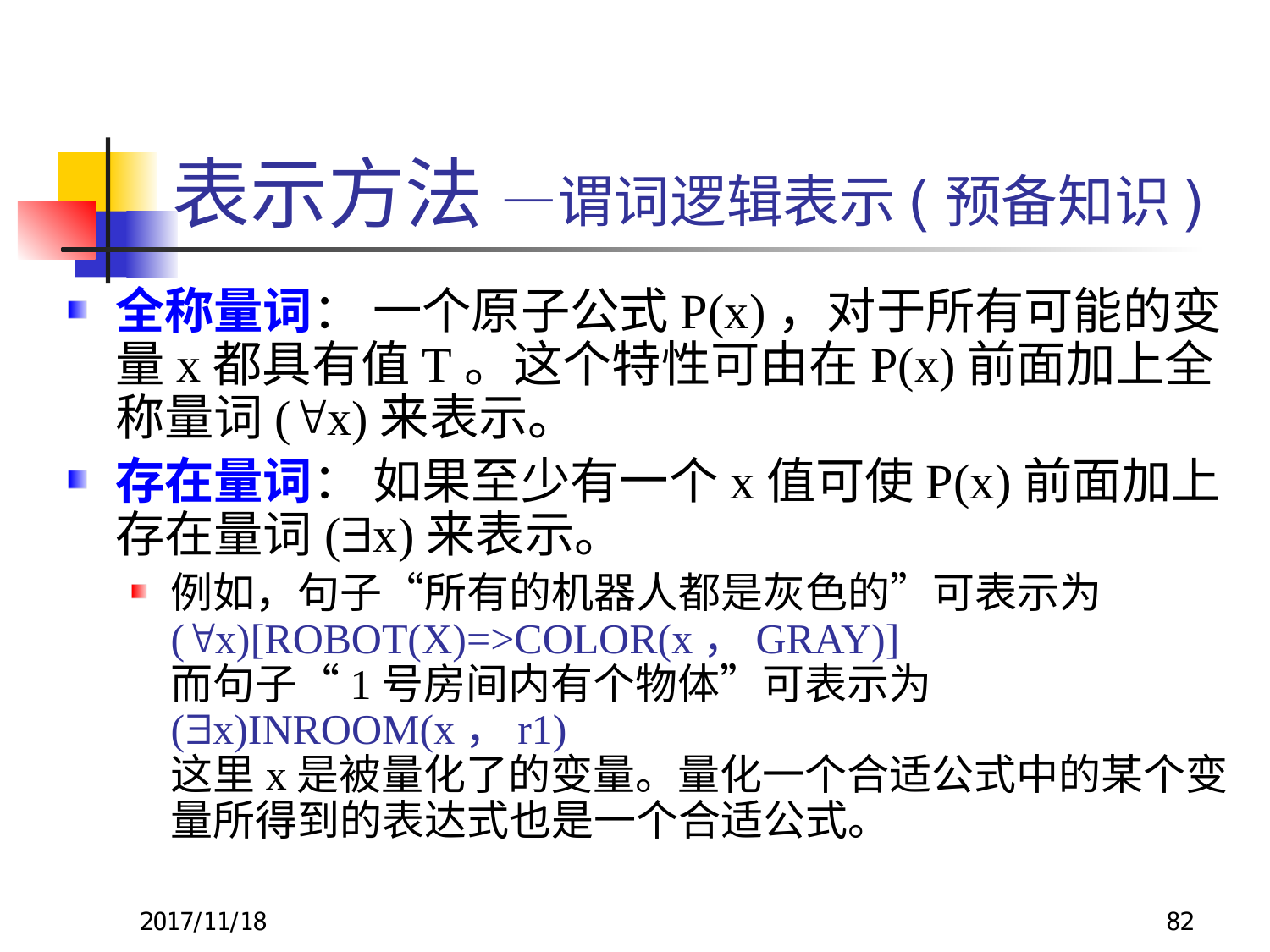

# 表示方法 —谓词逻辑表示(预备知识)
全称量词： 一个原子公式P(x)，对于所有可能的变量x都具有值T。这个特性可由在P(x)前面加上全称量词(∀x)来表示。
存在量词： 如果至少有一个x值可使P(x)前面加上存在量词(∃x)来表示。
例如，句子“所有的机器人都是灰色的”可表示为
(∀x)[ROBOT(X)=>COLOR(x，GRAY)]
而句子“1号房间内有个物体”可表示为
(∃x)INROOM(x，r1)
这里x是被量化了的变量。量化一个合适公式中的某个变量所得到的表达式也是一个合适公式。
2017/11/18
82